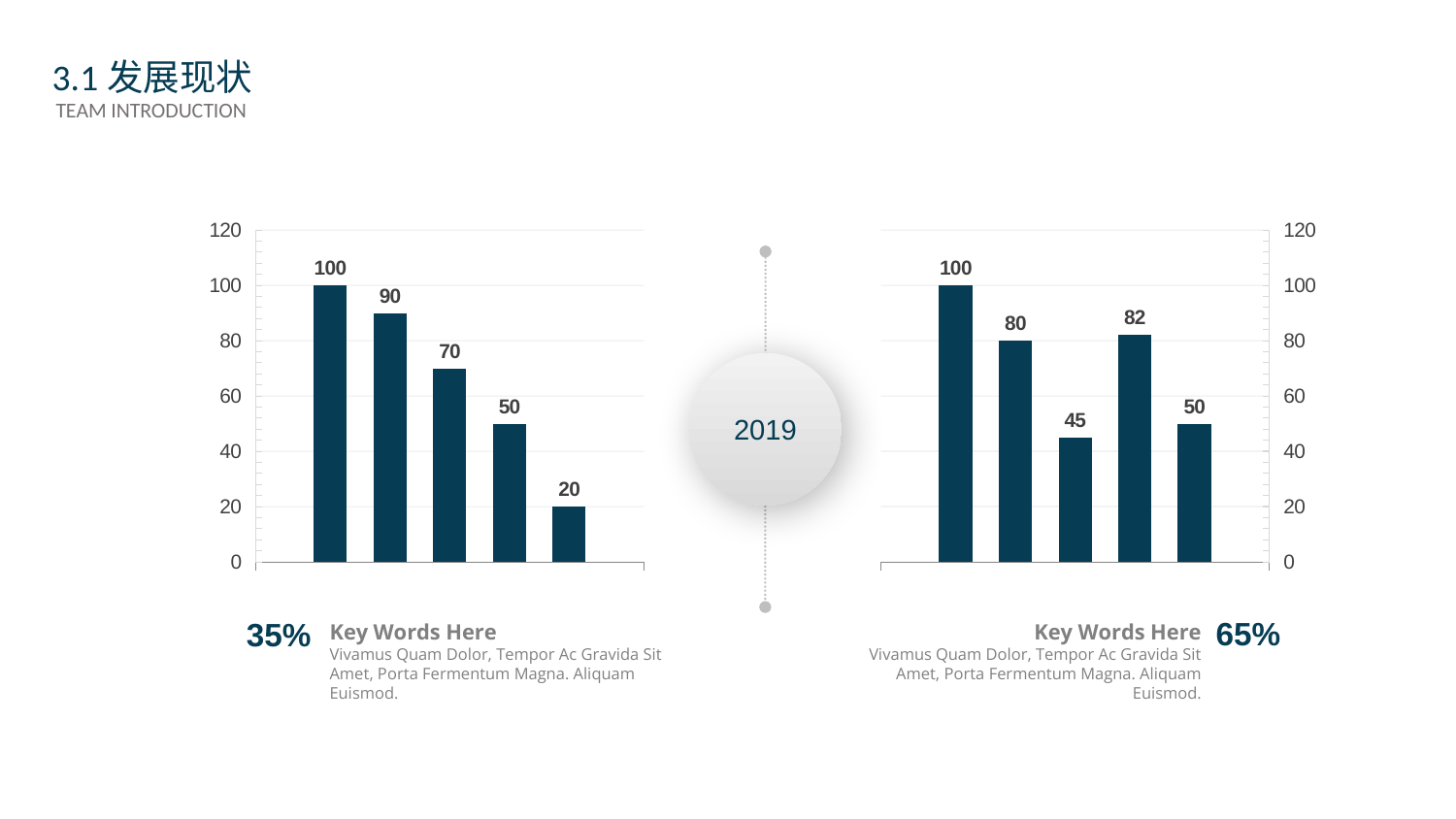

3.1发展现状
TEAM INTRODUCTION

### Chart

| Category | Series 1 | Series 2 | Series 3 | Series 32 | Series 322 |
|---|---|---|---|---|---|
| PROJECT 2 | 50.0 | 82.0 | 45.0 | 80.0 | 100.0 |

### Chart

| Category | Series 1 | Series 2 | Series 3 | Series 32 | Series 322 |
|---|---|---|---|---|---|
| PROJECT 1 | 100.0 | 90.0 | 70.0 | 50.0 | 20.0 |
2019
Key Words Here
Vivamus Quam Dolor, Tempor Ac Gravida Sit Amet, Porta Fermentum Magna. Aliquam Euismod.
Key Words Here
Vivamus Quam Dolor, Tempor Ac Gravida Sit Amet, Porta Fermentum Magna. Aliquam Euismod.
65%
35%